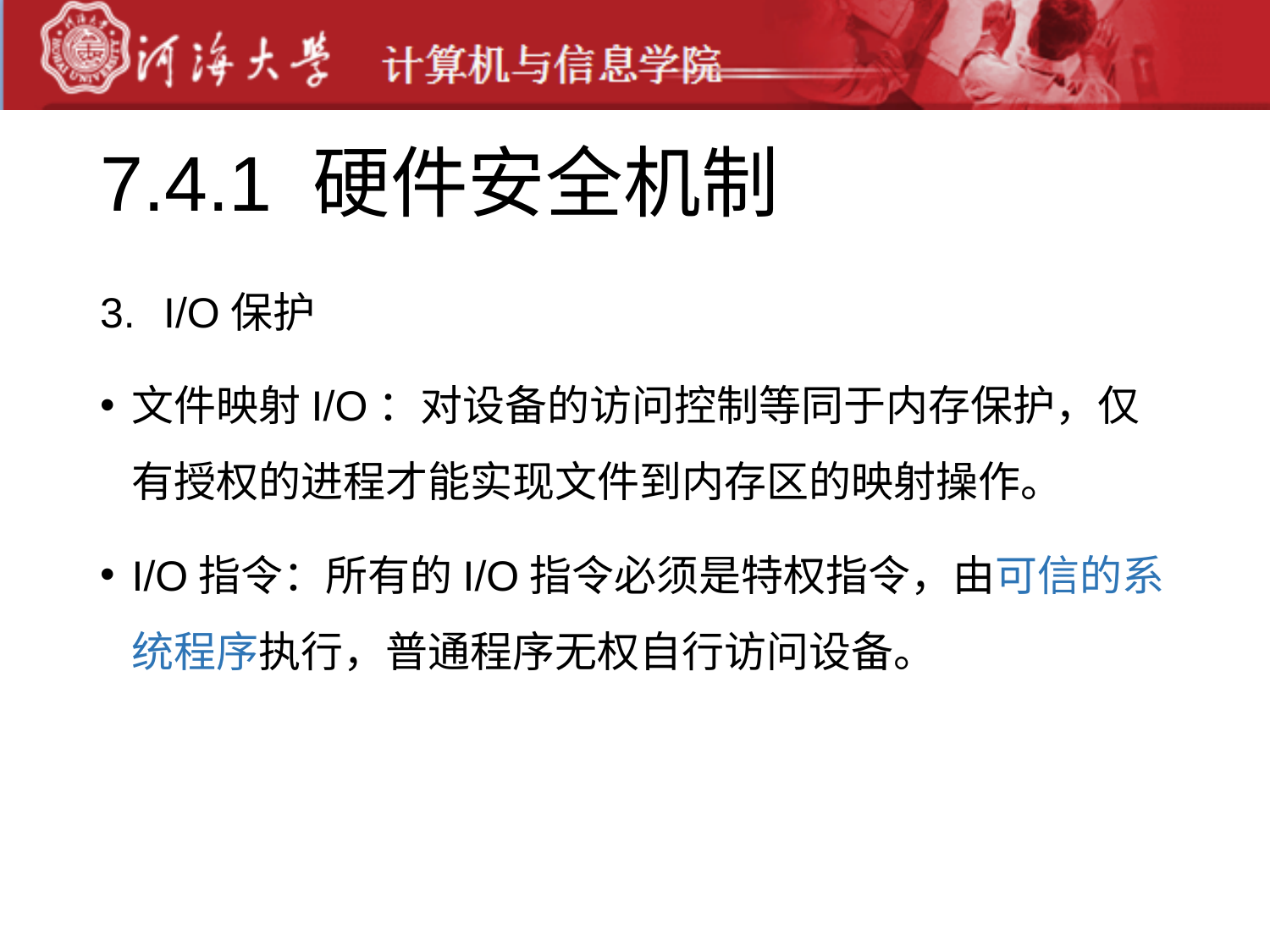

# 7.4.1 硬件安全机制
I/O保护
文件映射I/O：对设备的访问控制等同于内存保护，仅有授权的进程才能实现文件到内存区的映射操作。
I/O指令：所有的I/O指令必须是特权指令，由可信的系统程序执行，普通程序无权自行访问设备。